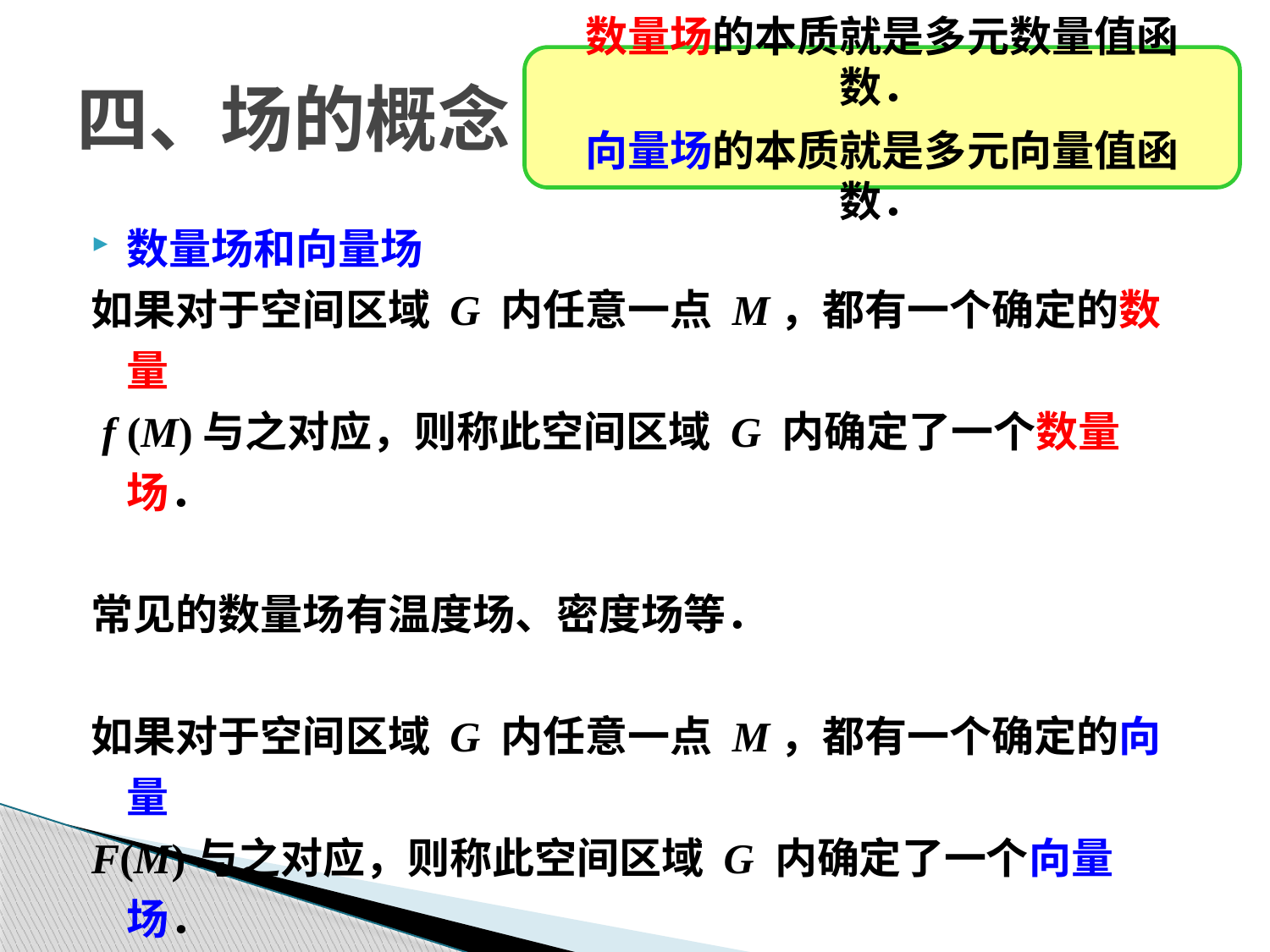

# 四、场的概念
数量场的本质就是多元数量值函数．
向量场的本质就是多元向量值函数．
数量场和向量场
如果对于空间区域 G 内任意一点 M，都有一个确定的数量
 f (M)与之对应，则称此空间区域 G 内确定了一个数量场．

常见的数量场有温度场、密度场等．

如果对于空间区域 G 内任意一点 M，都有一个确定的向量
F(M)与之对应，则称此空间区域 G 内确定了一个向量场．

常见的向量场有引力场、静电场、速度场等．